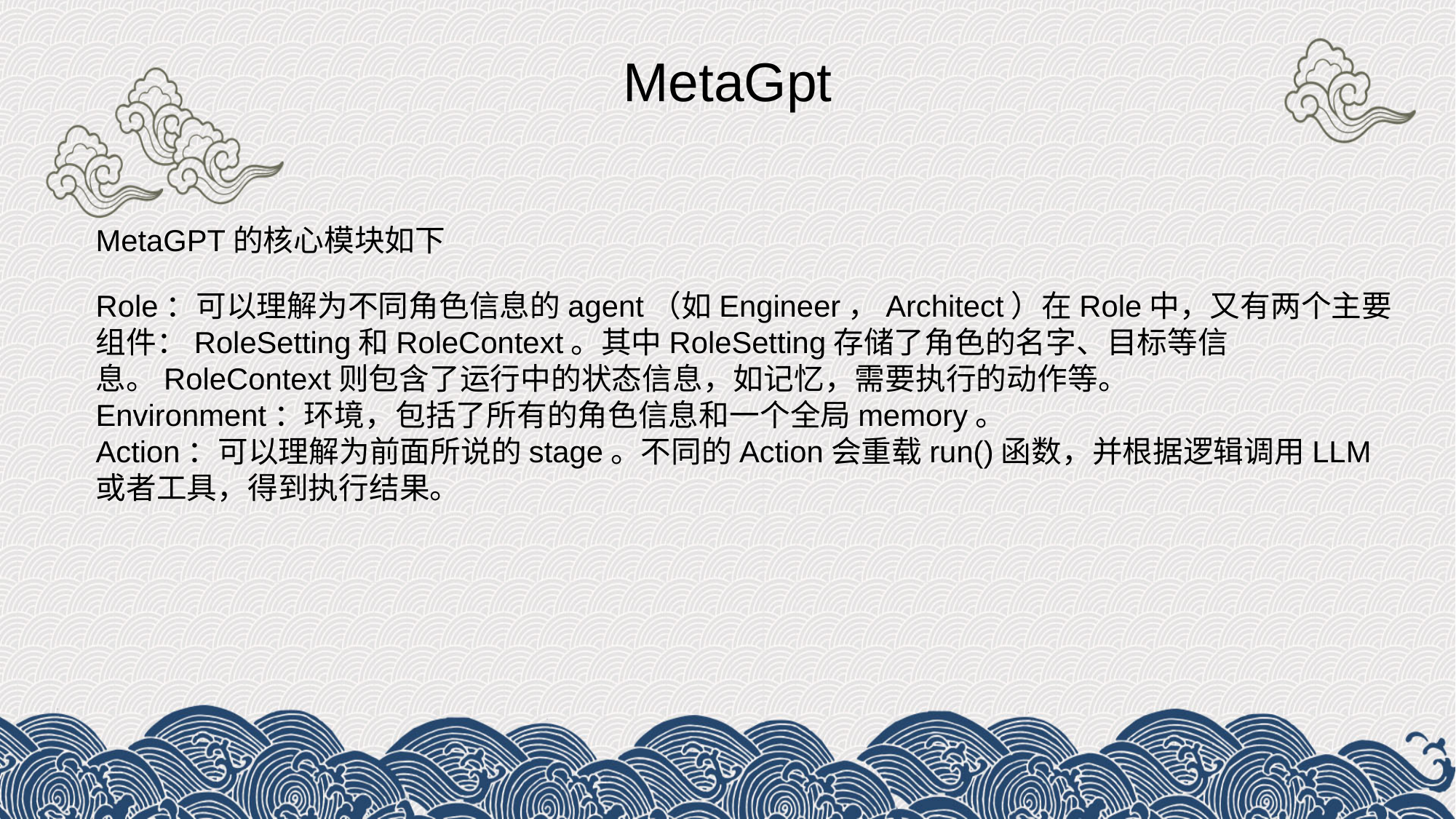

MetaGpt
MetaGPT的核心模块如下

Role：可以理解为不同角色信息的agent（如Engineer，Architect）在Role中，又有两个主要组件：RoleSetting和RoleContext。其中RoleSetting存储了角色的名字、目标等信息。RoleContext则包含了运行中的状态信息，如记忆，需要执行的动作等。
Environment：环境，包括了所有的角色信息和一个全局memory。
Action：可以理解为前面所说的stage。不同的Action会重载run()函数，并根据逻辑调用LLM或者工具，得到执行结果。